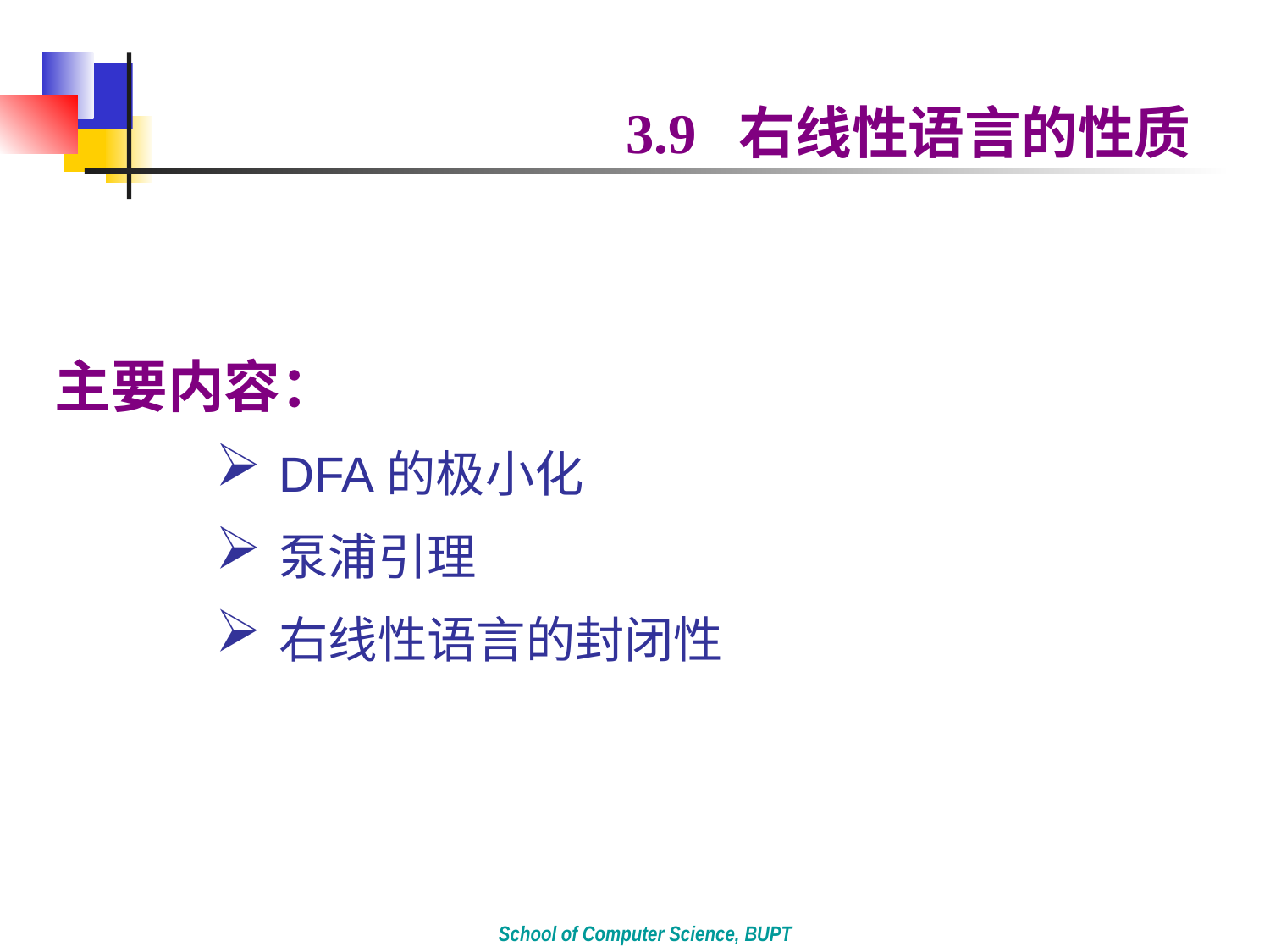

3.9  右线性语言的性质

主要内容：
DFA的极小化
泵浦引理
右线性语言的封闭性

School of Computer Science, BUPT
1